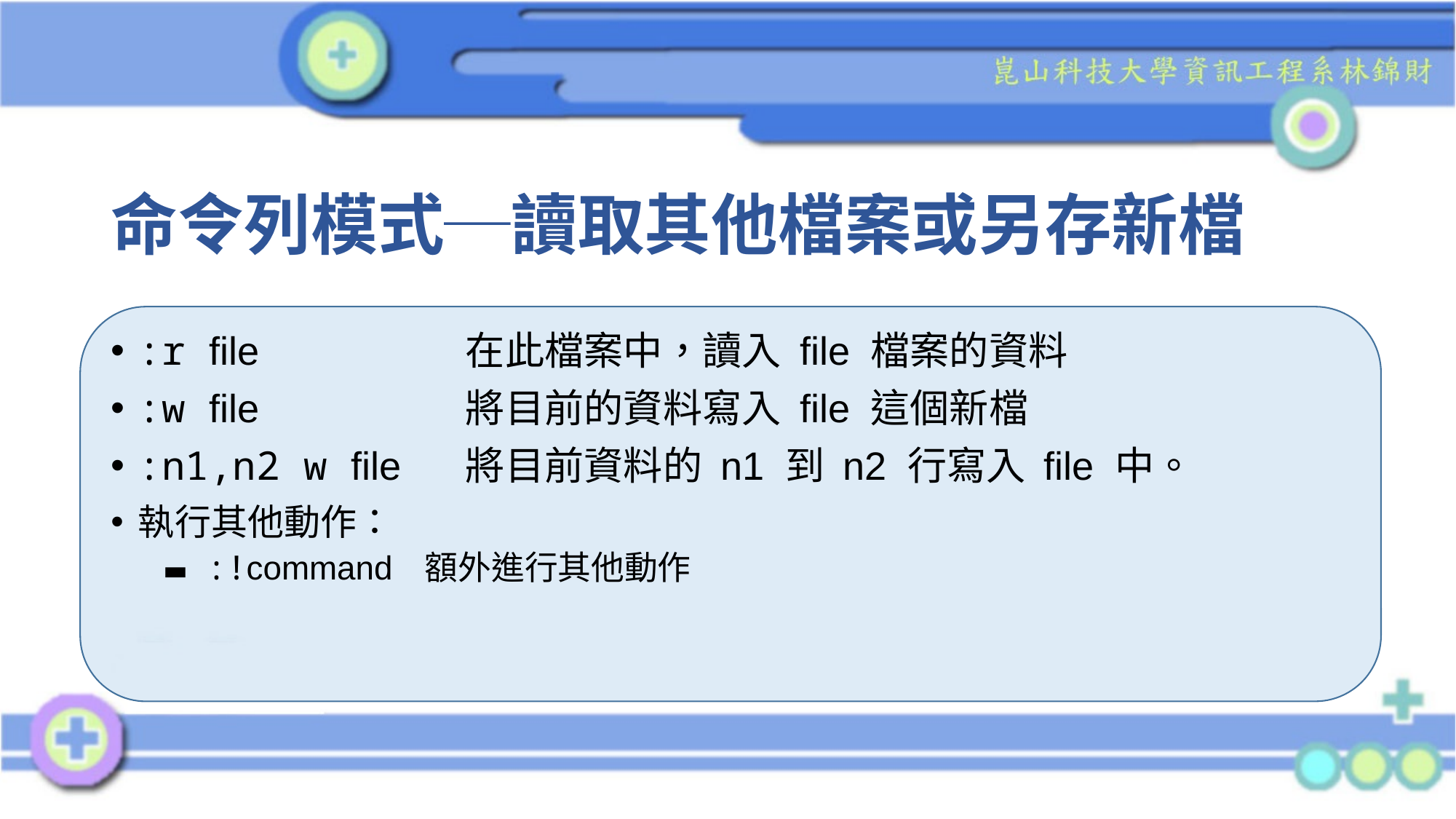

# 命令列模式─讀取其他檔案或另存新檔

:r file 		在此檔案中，讀入 file 檔案的資料
:w file 		將目前的資料寫入 file 這個新檔
:n1,n2 w file	將目前資料的 n1 到 n2 行寫入 file 中。
執行其他動作：
:!command	額外進行其他動作